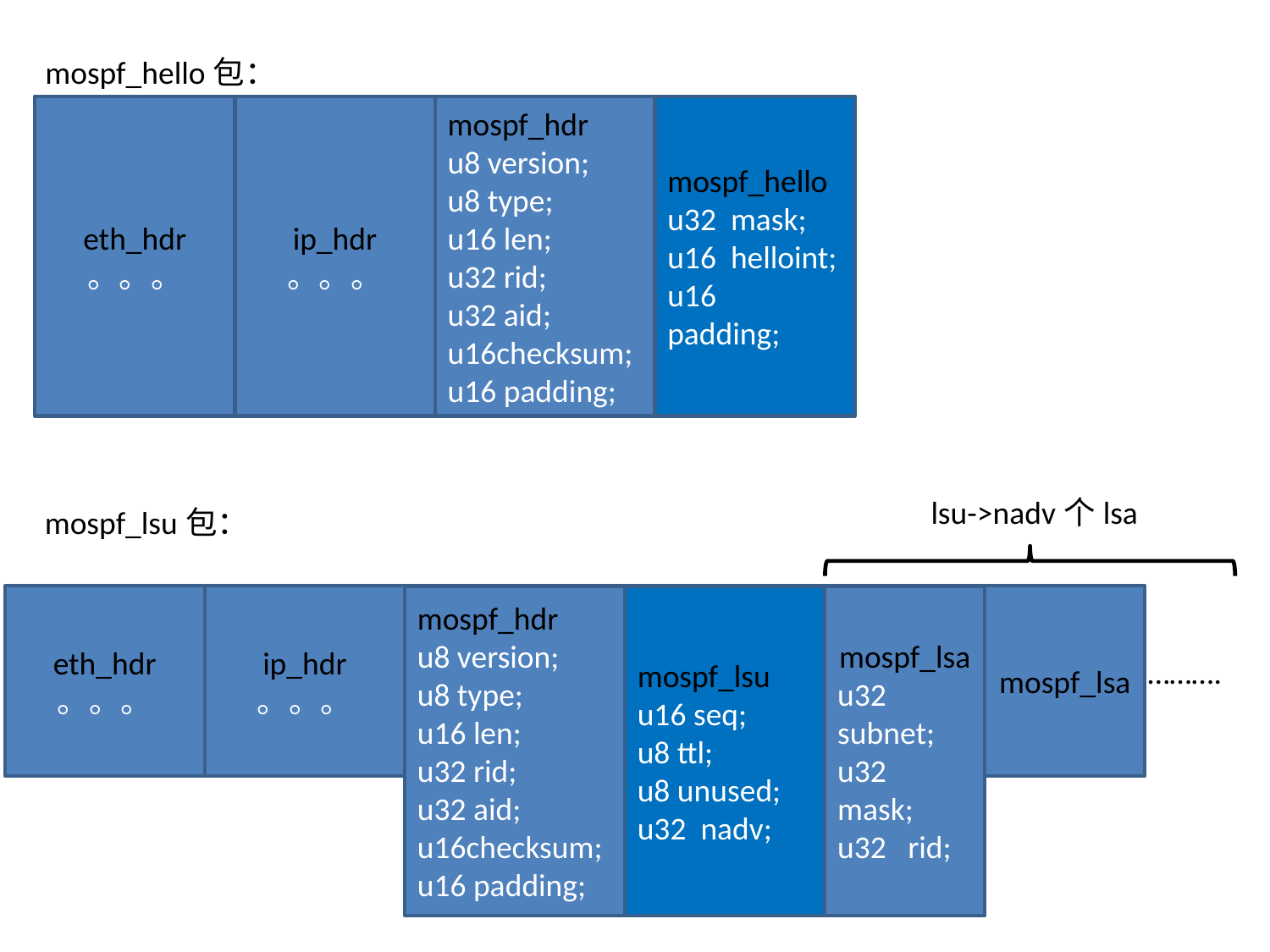

mospf_hello包：
eth_hdr
。。。
ip_hdr
。。。
mospf_hdr
u8 version;
u8 type;
u16 len;
u32 rid;
u32 aid;
u16checksum;u16 padding;
mospf_hello
u32  mask;
u16  helloint;
u16  padding;

lsu->nadv个lsa
mospf_lsu包：
eth_hdr
。。。
ip_hdr
。。。
mospf_hdr
u8 version;
u8 type;
u16 len;
u32 rid;
u32 aid;
u16checksum;u16 padding;
mospf_lsu
u16 seq;
u8 ttl;
u8 unused;
u32  nadv;
mospf_lsa
u32   subnet;
u32   mask;
u32   rid;
mospf_lsa
……….